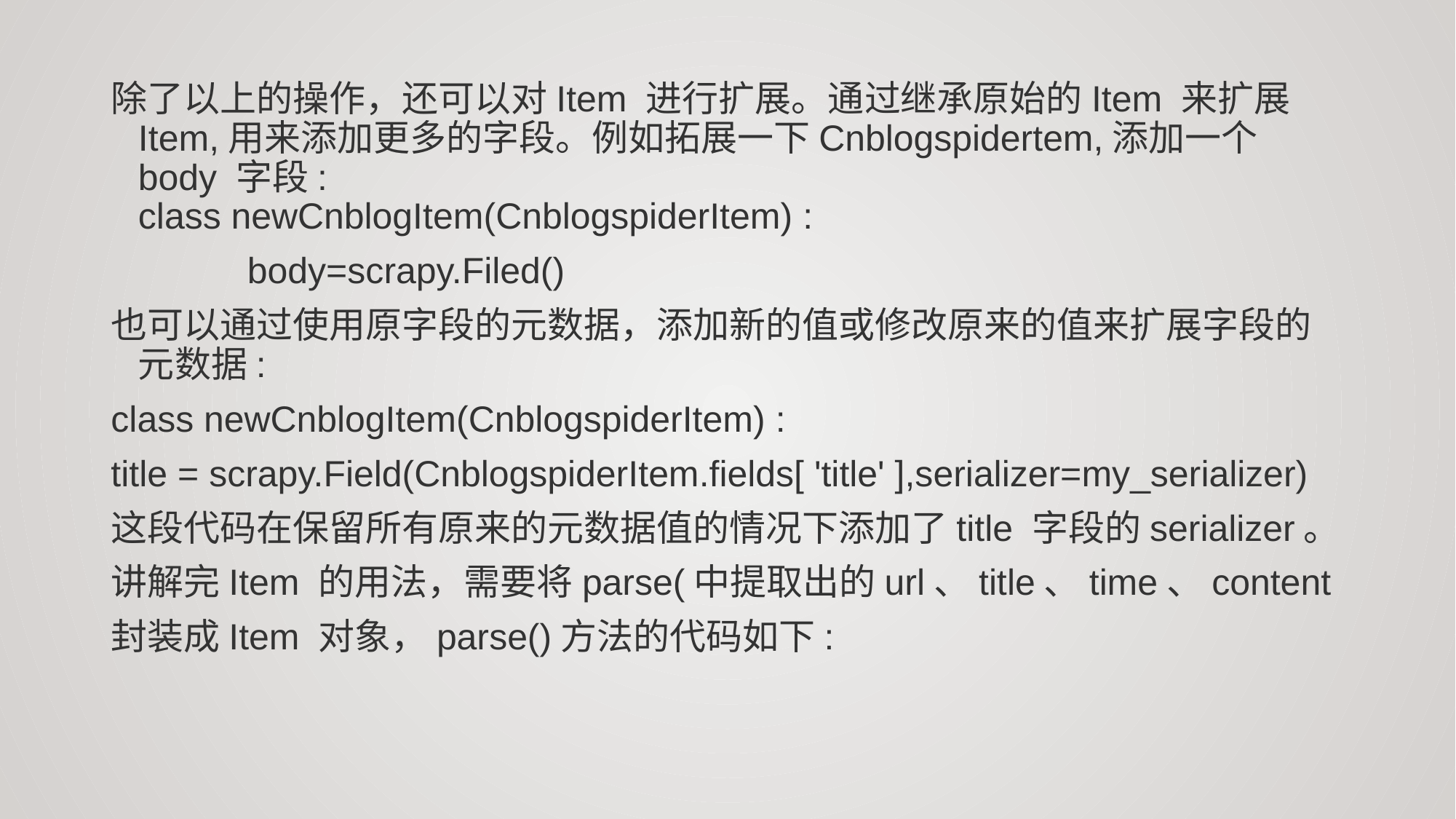

除了以上的操作，还可以对Item 进行扩展。通过继承原始的Item 来扩展Item,用来添加更多的字段。例如拓展一下Cnblogspidertem,添加一个body 字段:
class newCnblogItem(CnblogspiderItem) :
		body=scrapy.Filed()
也可以通过使用原字段的元数据，添加新的值或修改原来的值来扩展字段的元数据:
class newCnblogItem(CnblogspiderItem) :
title = scrapy.Field(CnblogspiderItem.fields[ 'title' ],serializer=my_serializer)
这段代码在保留所有原来的元数据值的情况下添加了title 字段的serializer。
讲解完Item 的用法，需要将parse(中提取出的url、title、time、content
封装成Item 对象，parse()方法的代码如下: